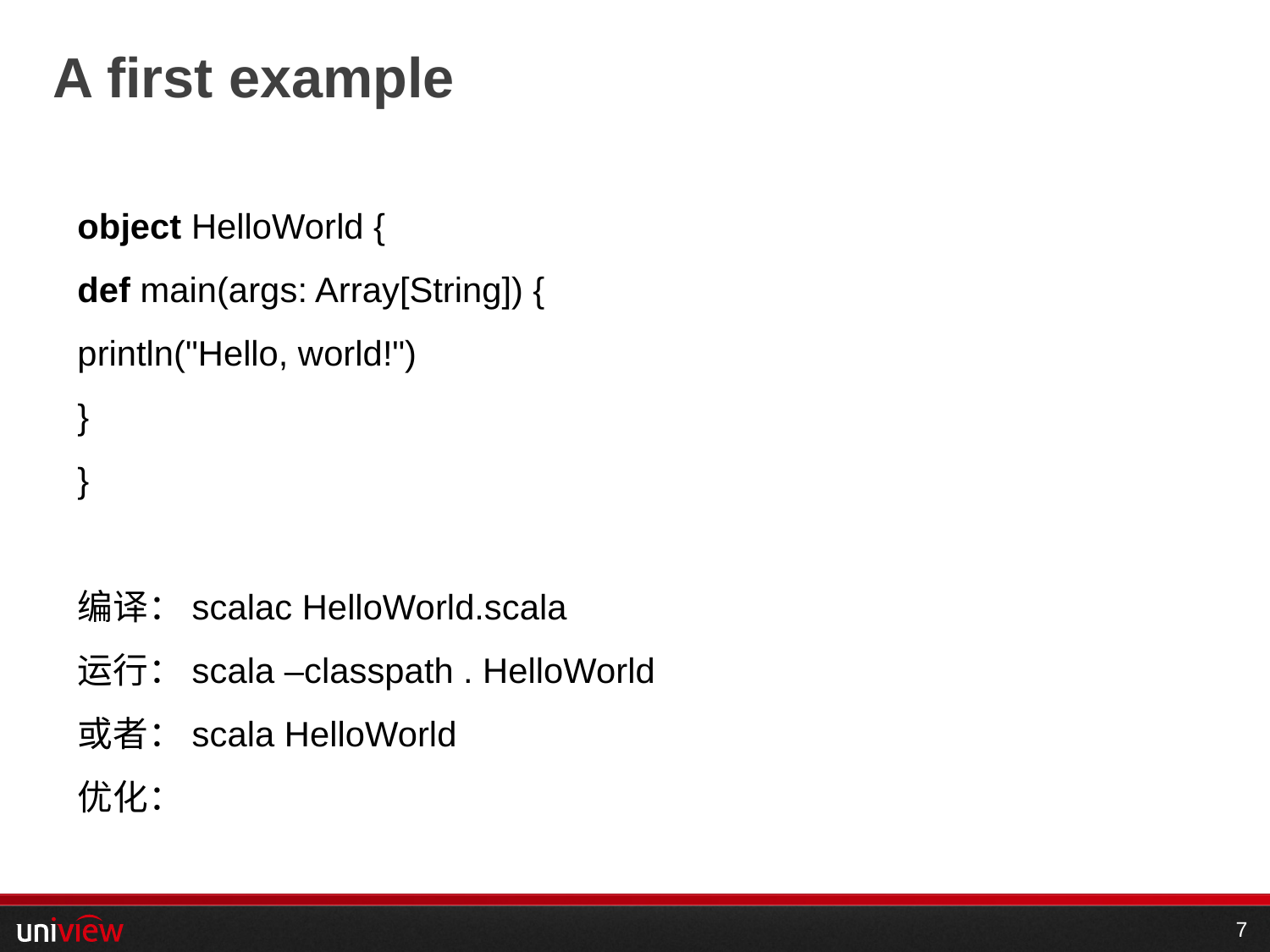

# A first example
object HelloWorld {
def main(args: Array[String]) {
println("Hello, world!")
}
}

编译：scalac HelloWorld.scala
运行：scala –classpath . HelloWorld
或者：scala HelloWorld
优化：